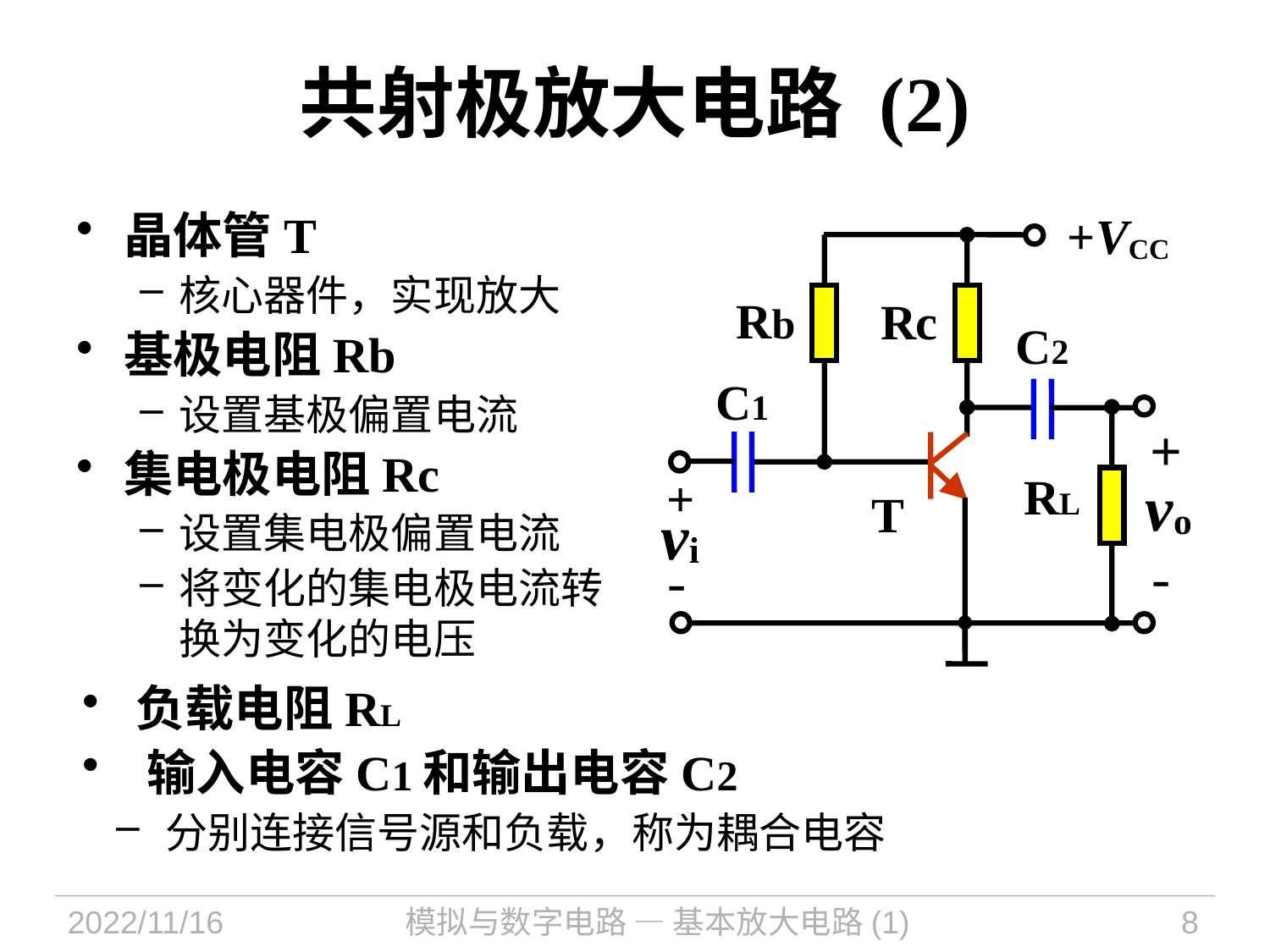

# 共射极放大电路 (2)
晶体管T
核心器件，实现放大
基极电阻Rb
设置基极偏置电流
集电极电阻Rc
设置集电极偏置电流
将变化的集电极电流转换为变化的电压
+VCC

Rb
Rc

C2
C1

+

RL
+

vo
T
vi

-
-

 负载电阻RL
  输入电容C1和输出电容C2
 分别连接信号源和负载，称为耦合电容
2022/11/16
模拟与数字电路 — 基本放大电路(1)
8